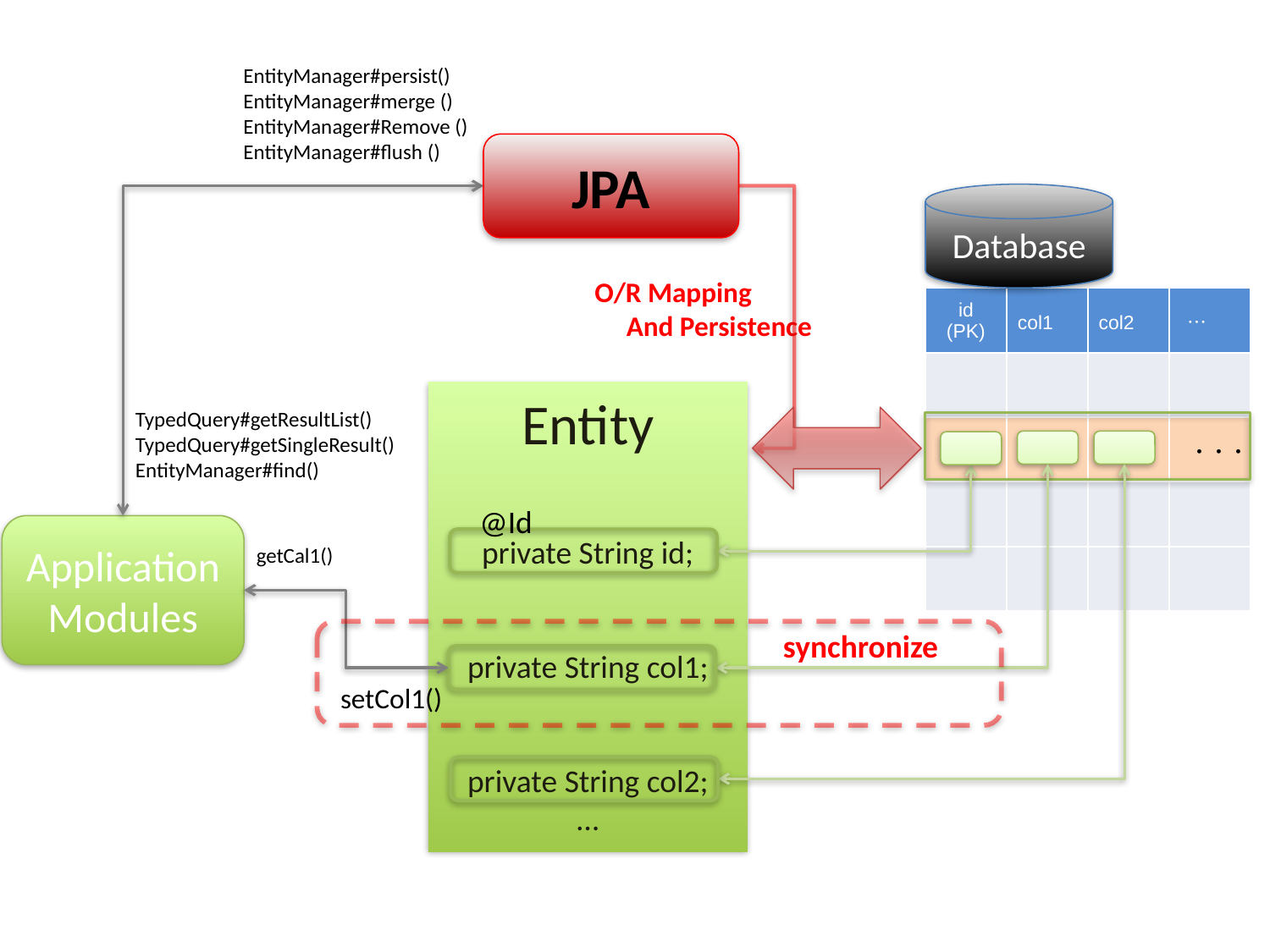

EntityManager#persist()
EntityManager#merge ()
EntityManager#Remove ()
EntityManager#flush ()
JPA
Database
O/R Mapping
     And Persistence
| id (PK) | col1 | col2 | … |
| --- | --- | --- | --- |
|  |  |  |  |
|  |  |  | ・・・ |
|  |  |  |  |
|  |  |  |  |
Entity

private String id;

private String col1;

private String col2;
…

TypedQuery#getResultList()
TypedQuery#getSingleResult()
EntityManager#find()

@Id
Application
Modules

getCal1()
synchronize

setCol1()